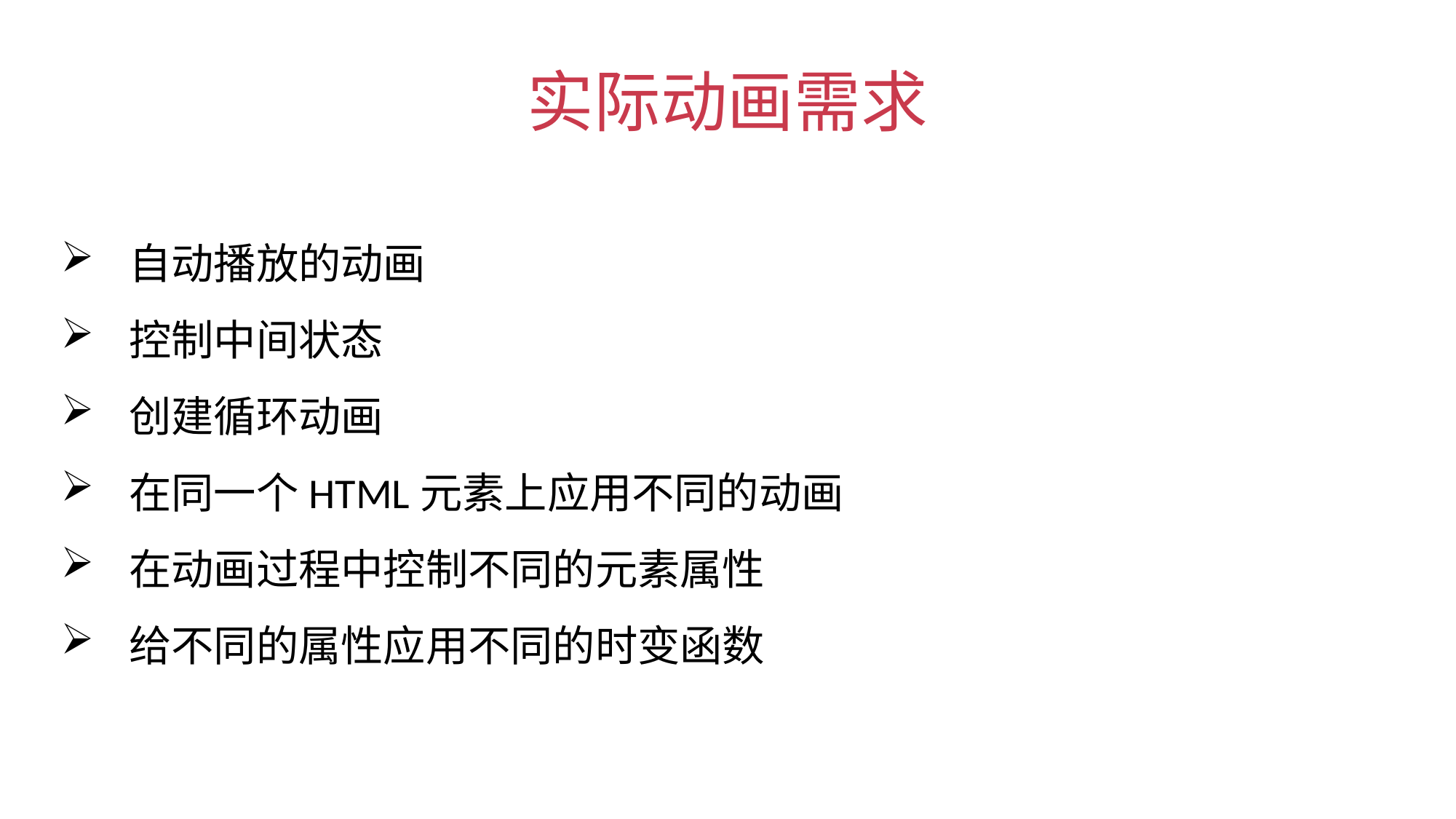

# 实际动画需求
自动播放的动画
控制中间状态
创建循环动画
在同一个HTML元素上应用不同的动画
在动画过程中控制不同的元素属性
给不同的属性应用不同的时变函数